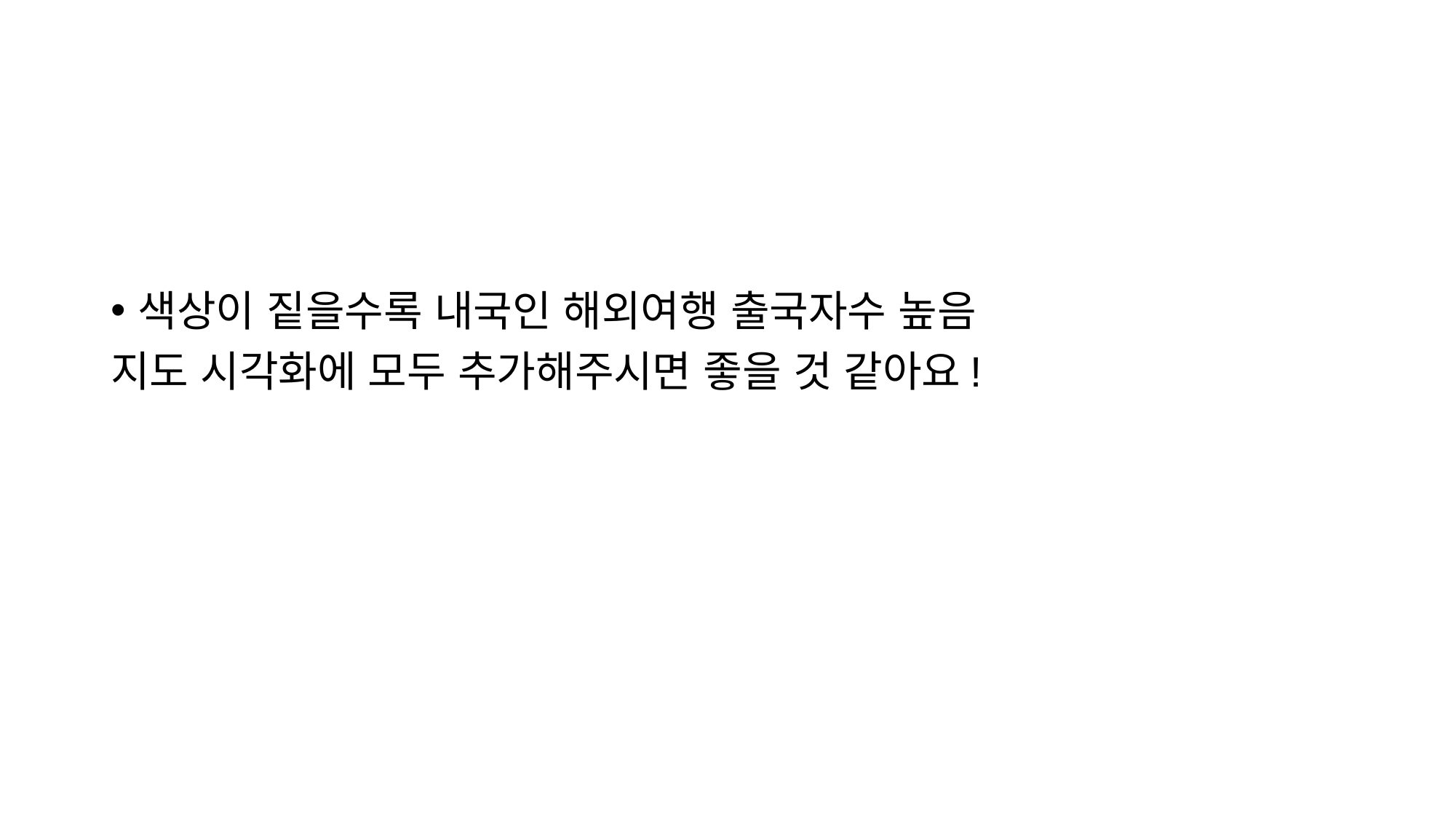

색상이 짙을수록 내국인 해외여행 출국자수 높음
지도 시각화에 모두 추가해주시면 좋을 것 같아요!